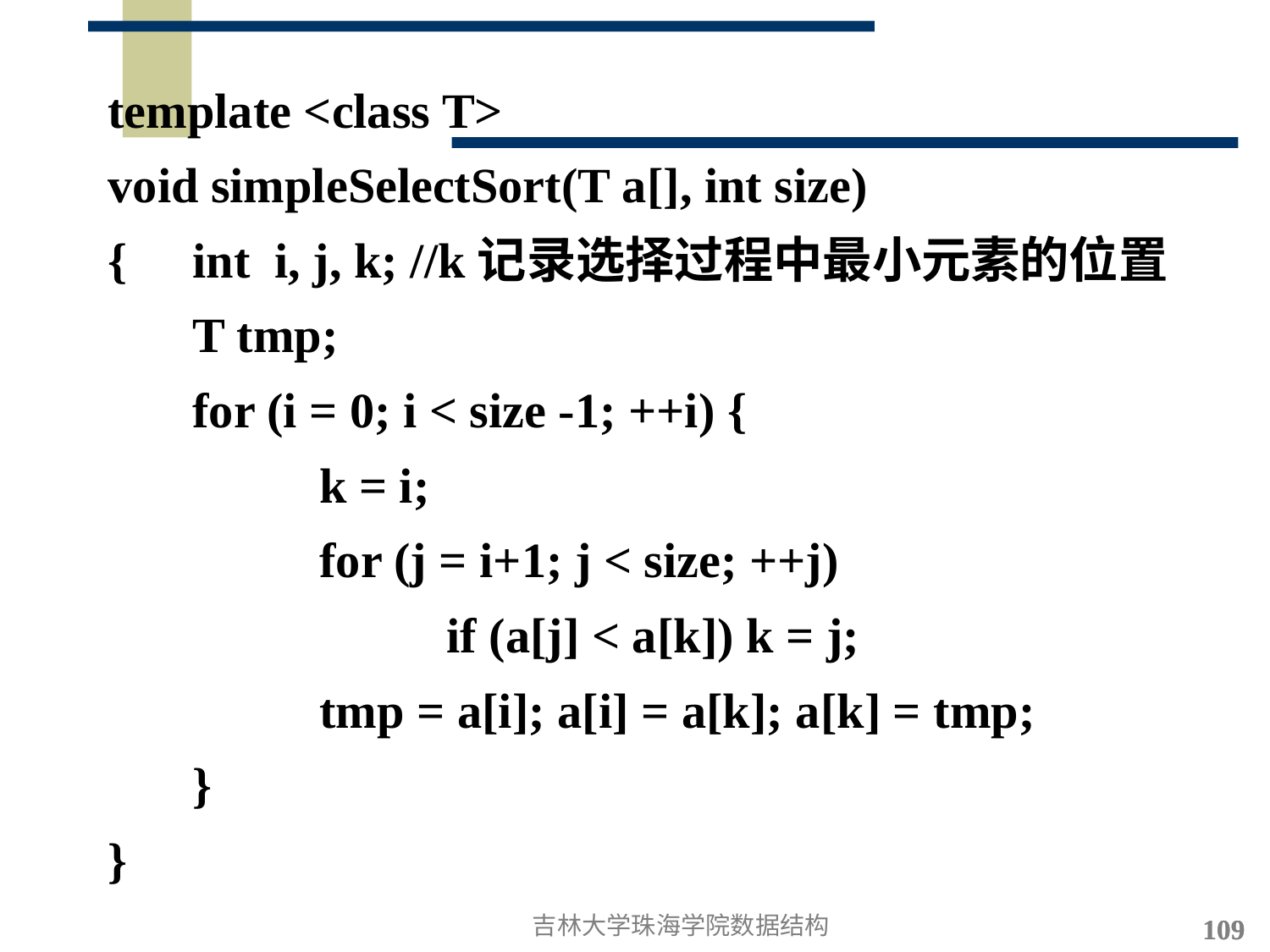

template <class T>
void simpleSelectSort(T a[], int size)
{	int  i, j, k; //k记录选择过程中最小元素的位置
 	T tmp;
 	for (i = 0; i < size -1; ++i) {
		k = i;
		for (j = i+1; j < size; ++j)
			if (a[j] < a[k]) k = j;
	 	tmp = a[i]; a[i] = a[k]; a[k] = tmp;
 	}
}
109
吉林大学珠海学院数据结构